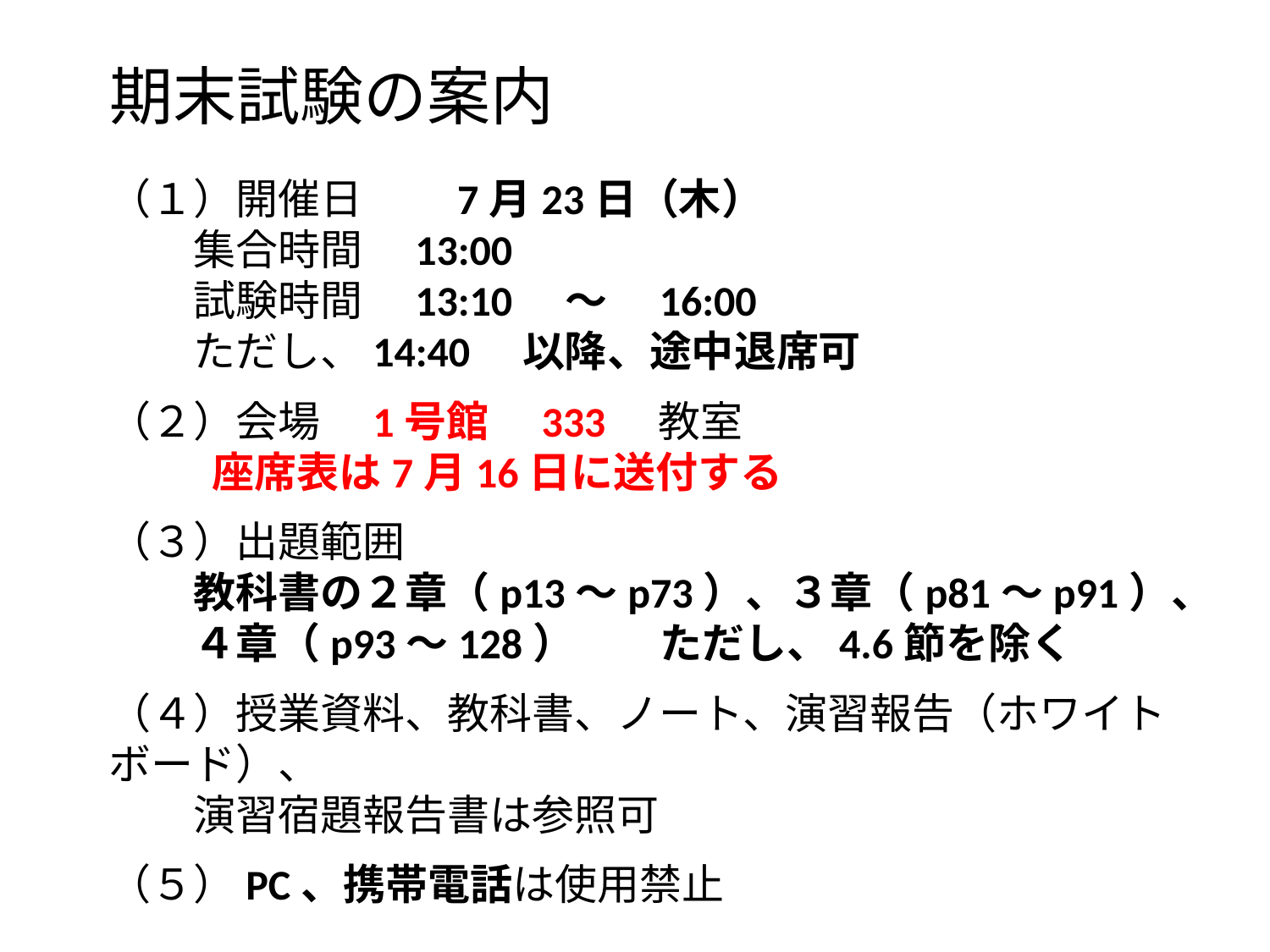

期末試験の案内
（１）開催日　　7月23日（木）
　　集合時間　13:00
　　試験時間　13:10　～　16:00
　　ただし、14:40　以降、途中退席可

（２）会場　1号館　333　教室
　　  座席表は7月16日に送付する

（３）出題範囲
　　教科書の２章（p13～p73）、３章（p81～p91）、
　　４章（p93～128）　　ただし、4.6節を除く

（４）授業資料、教科書、ノート、演習報告（ホワイトボード）、
　　演習宿題報告書は参照可

（５）PC、携帯電話は使用禁止